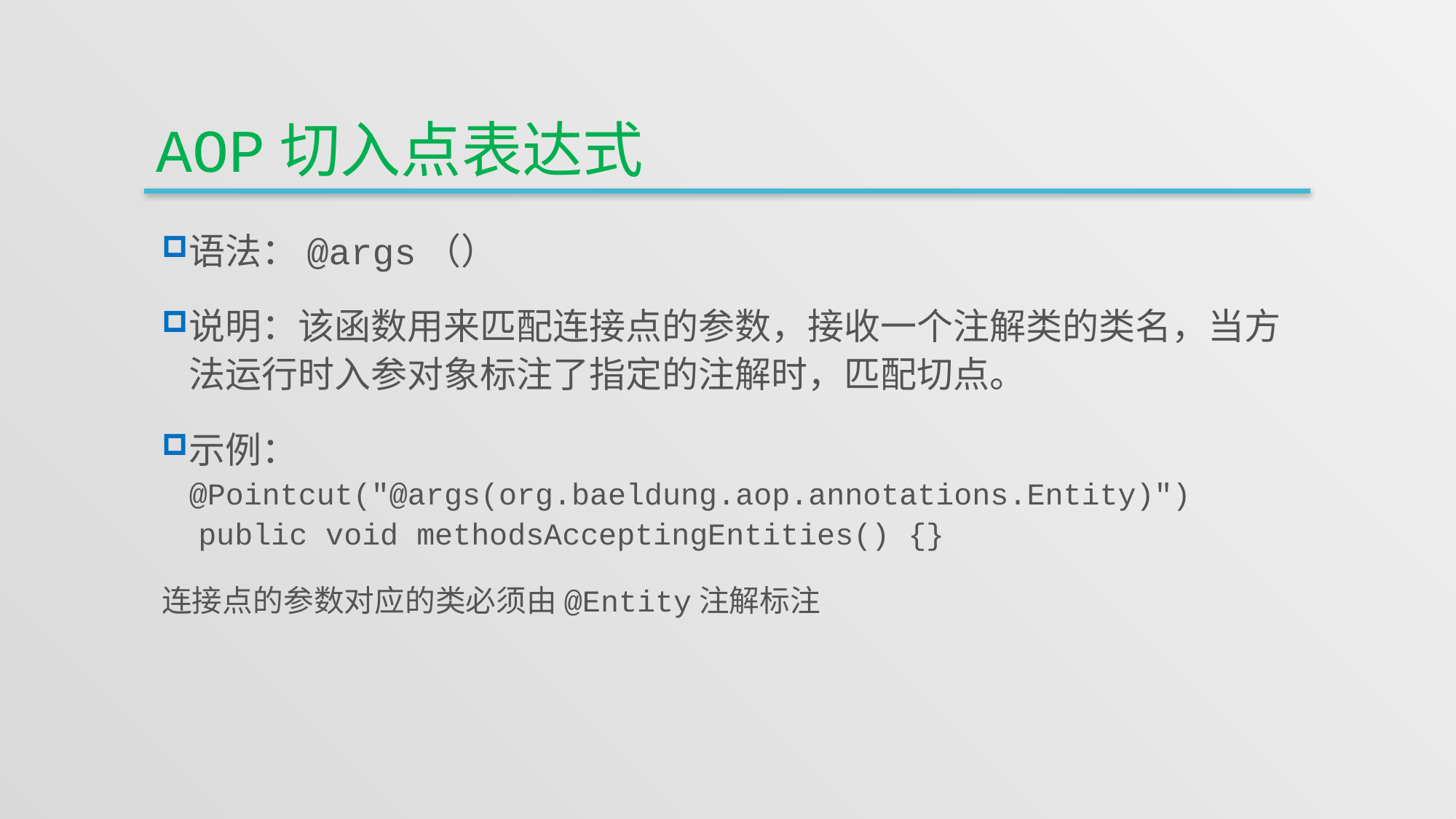

# aop切入点表达式
语法：@args（）
说明：该函数用来匹配连接点的参数，接收一个注解类的类名，当方法运行时入参对象标注了指定的注解时，匹配切点。
示例：
@Pointcut("@args(org.baeldung.aop.annotations.Entity)")
  public void methodsAcceptingEntities() {}
连接点的参数对应的类必须由@Entity注解标注